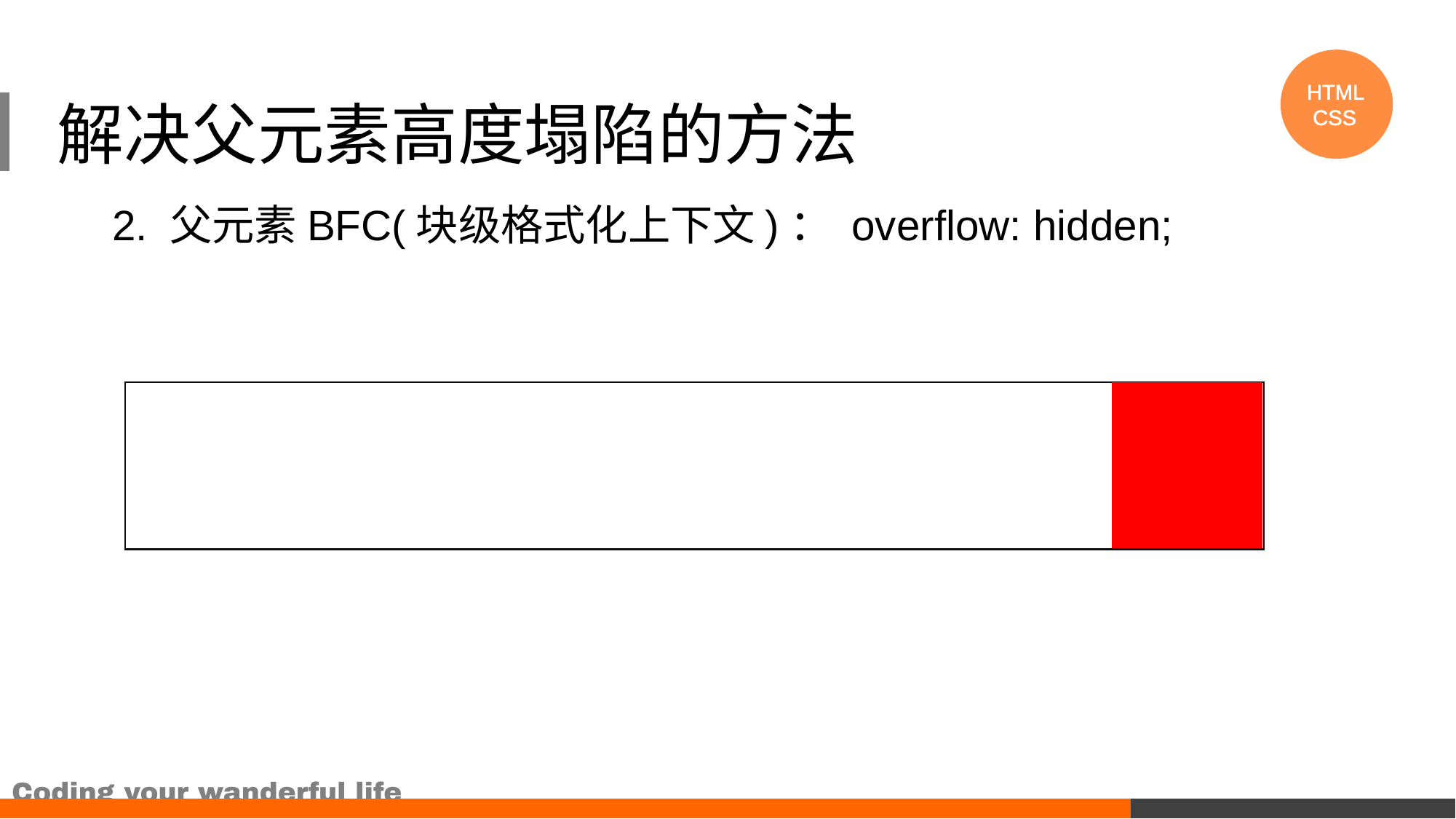

HTML
  CSS
#
  解决父元素高度塌陷的方法

2. 父元素BFC(块级格式化上下文)： overflow: hidden;

Coding your wanderful life